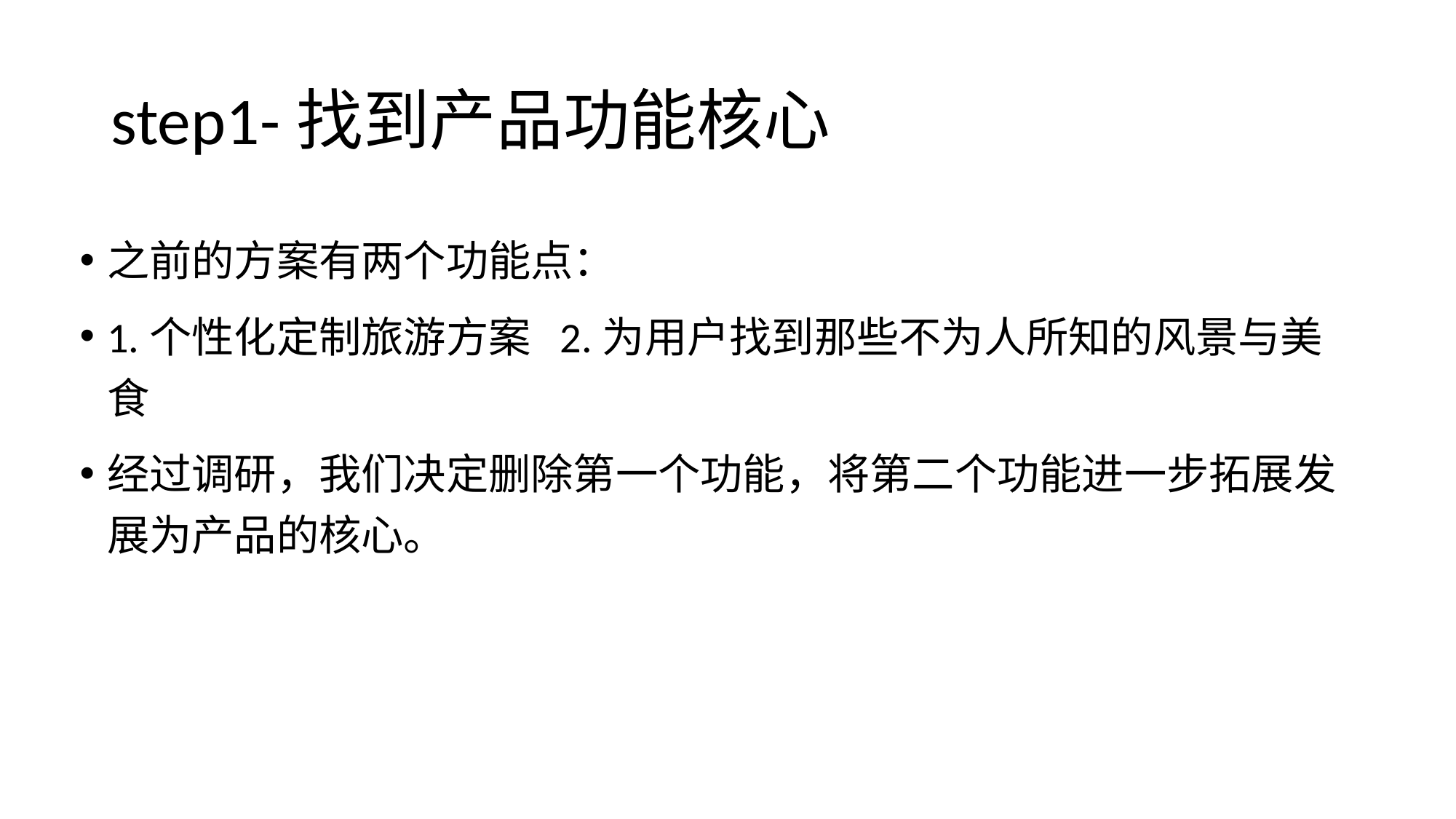

# step1-找到产品功能核心
之前的方案有两个功能点：
1.个性化定制旅游方案  2.为用户找到那些不为人所知的风景与美食
经过调研，我们决定删除第一个功能，将第二个功能进一步拓展发展为产品的核心。